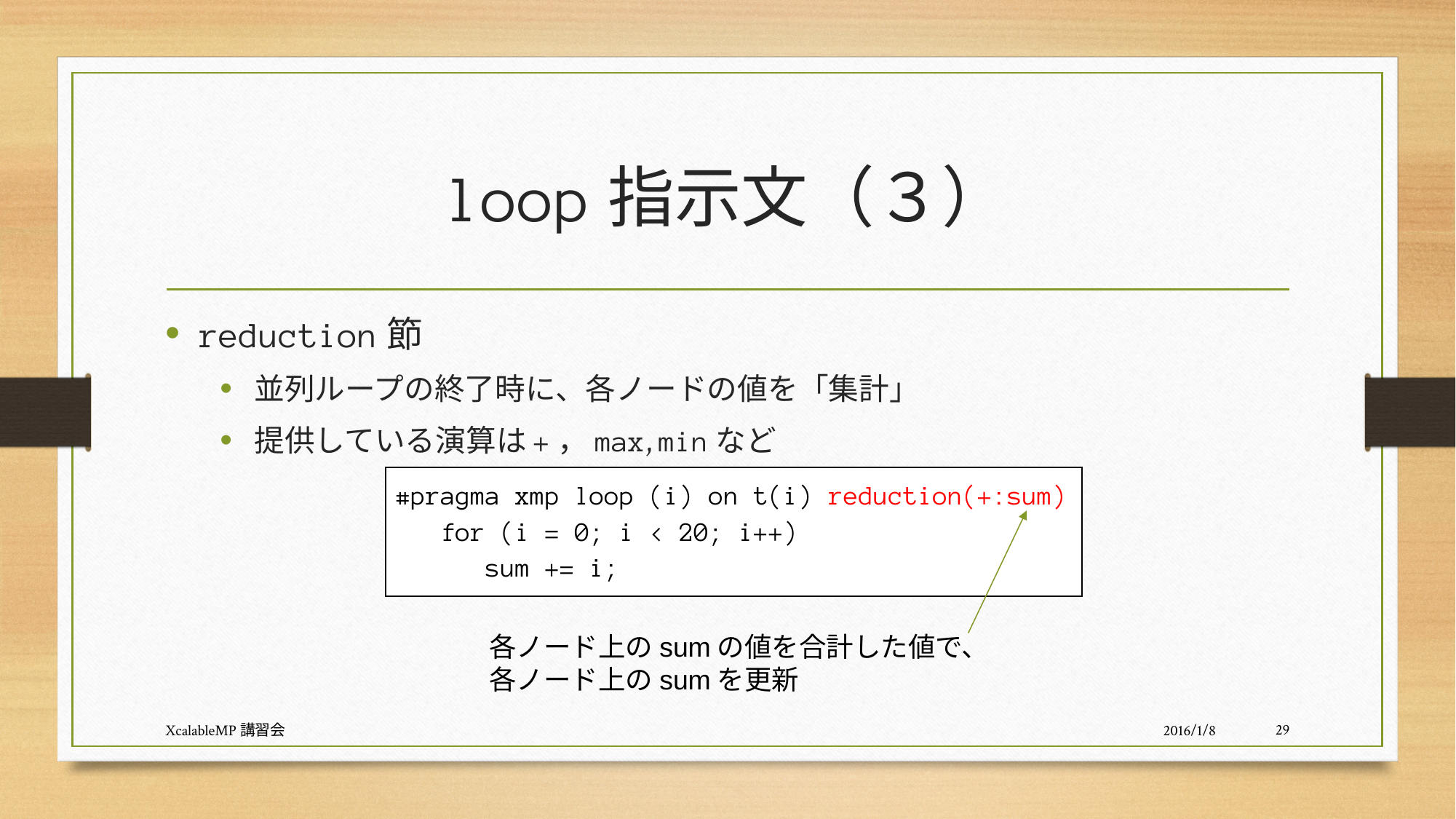

# loop指示文（３）
reduction節
並列ループの終了時に、各ノードの値を「集計」
提供している演算は+，max, minなど
#pragma xmp loop (i) on t(i) reduction(+:sum)
   for (i = 0; i < 20; i++)
      sum += i;
各ノード上のsumの値を合計した値で、各ノード上のsumを更新
XcalableMP講習会
2016/1/8
29